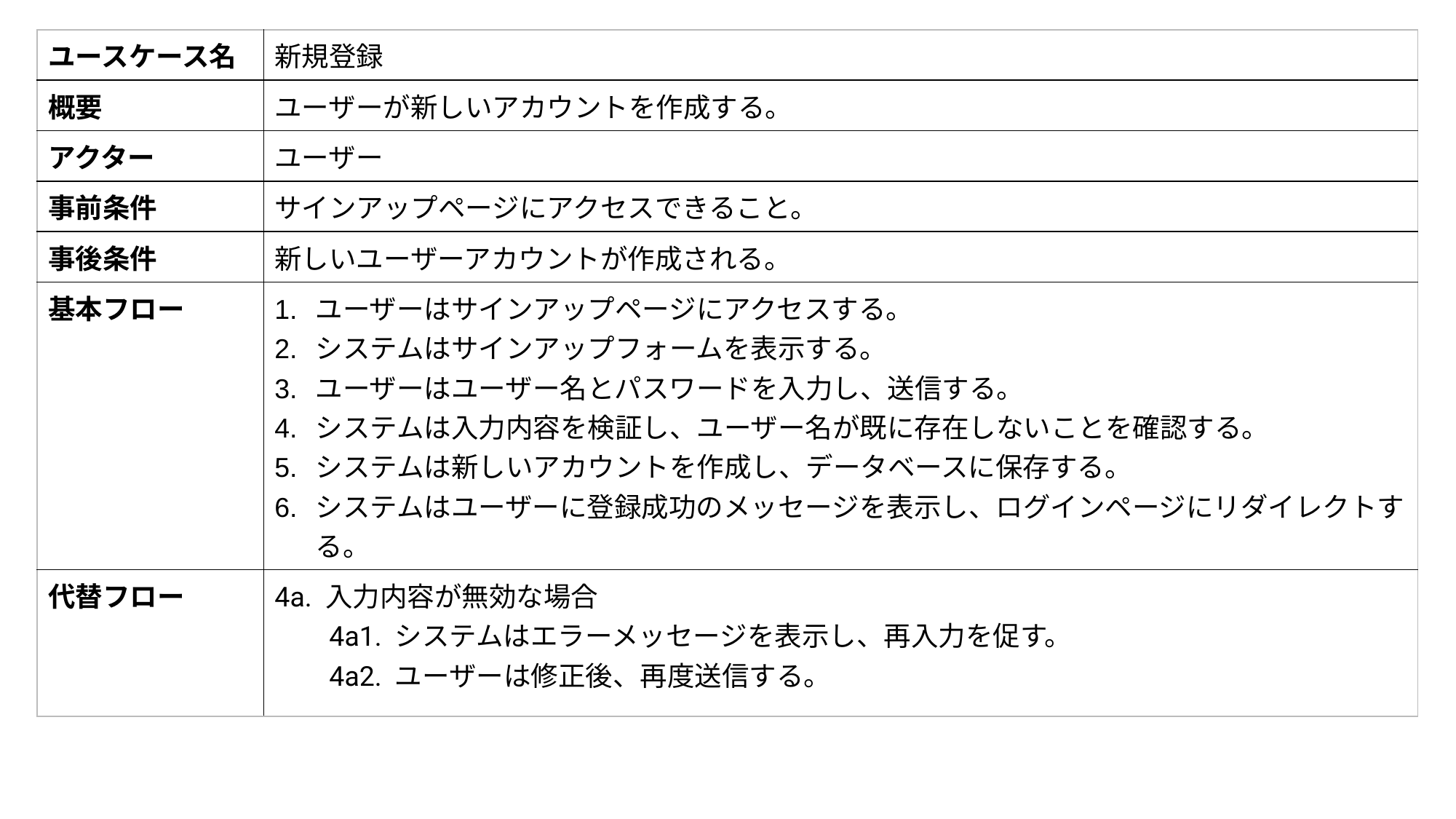

| ユースケース名 | 新規登録 |
| --- | --- |
| 概要 | ユーザーが新しいアカウントを作成する。 |
| アクター | ユーザー |
| 事前条件 | サインアップページにアクセスできること。 |
| 事後条件 | 新しいユーザーアカウントが作成される。 |
| 基本フロー | ユーザーはサインアップページにアクセスする。 システムはサインアップフォームを表示する。 ユーザーはユーザー名とパスワードを入力し、送信する。 システムは入力内容を検証し、ユーザー名が既に存在しないことを確認する。 システムは新しいアカウントを作成し、データベースに保存する。 システムはユーザーに登録成功のメッセージを表示し、ログインページにリダイレクトする。 |
| 代替フロー | 4a. 入力内容が無効な場合 4a1. システムはエラーメッセージを表示し、再入力を促す。 4a2. ユーザーは修正後、再度送信する。 |